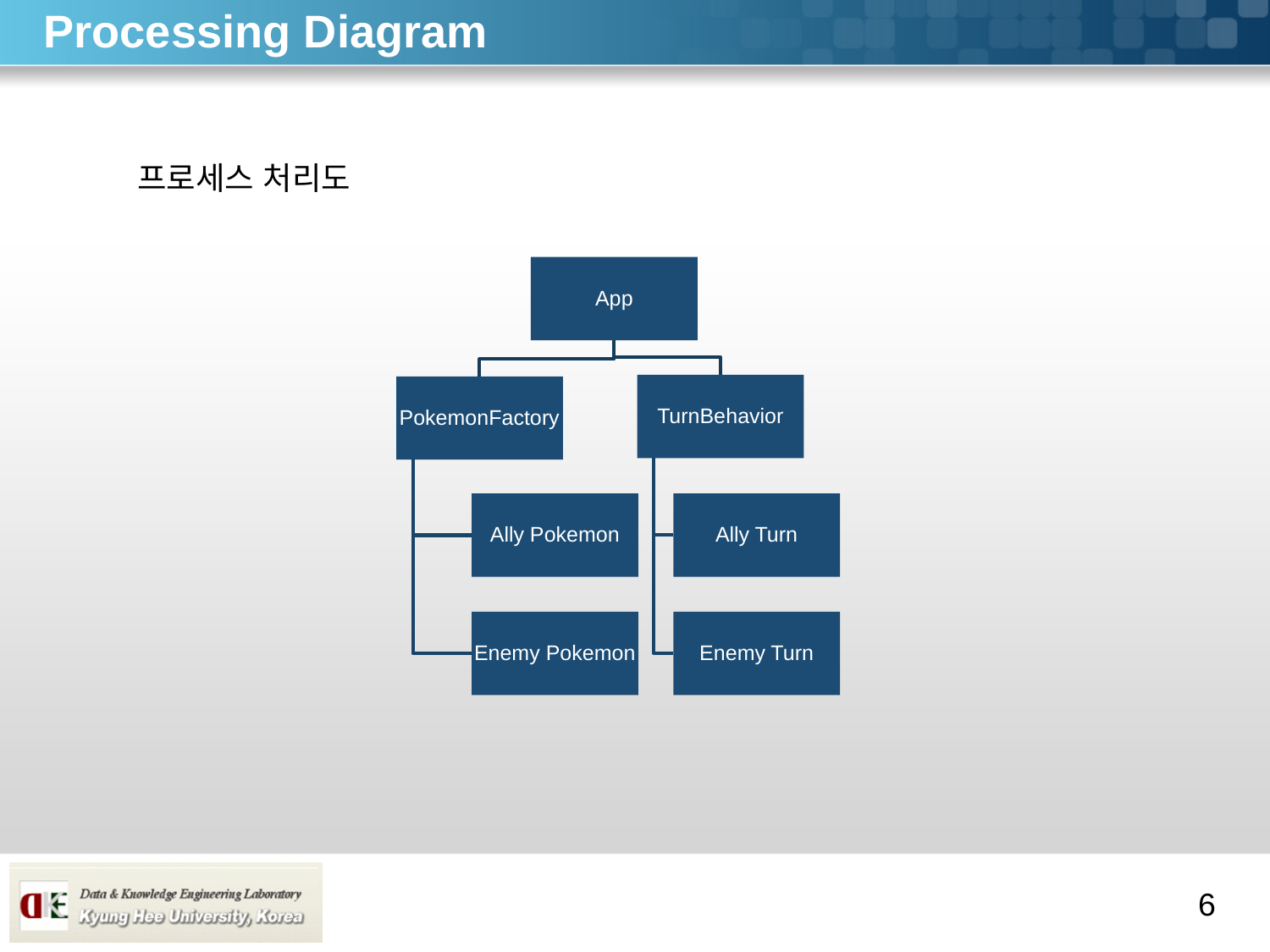

# Processing Diagram
프로세스 처리도
App
PokemonFactory
Ally Pokemon
Enemy Pokemon
TurnBehavior
Ally Turn
Enemy Turn